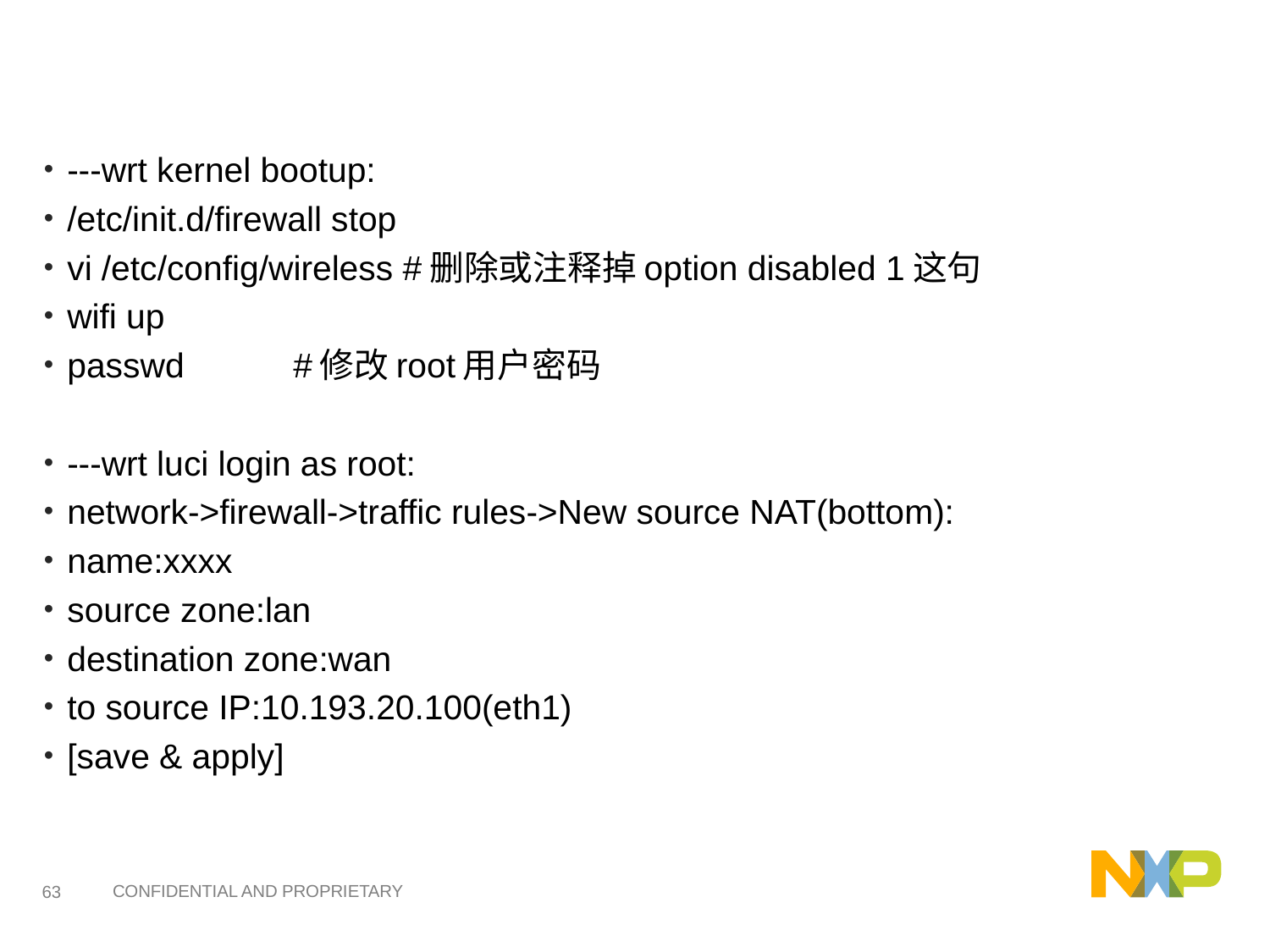

#
---wrt kernel bootup:
/etc/init.d/firewall stop
vi /etc/config/wireless #删除或注释掉option disabled 1这句
wifi up
passwd	#修改root用户密码

---wrt luci login as root:
network->firewall->traffic rules->New source NAT(bottom):
name:xxxx
source zone:lan
destination zone:wan
to source IP:10.193.20.100(eth1)
[save & apply]